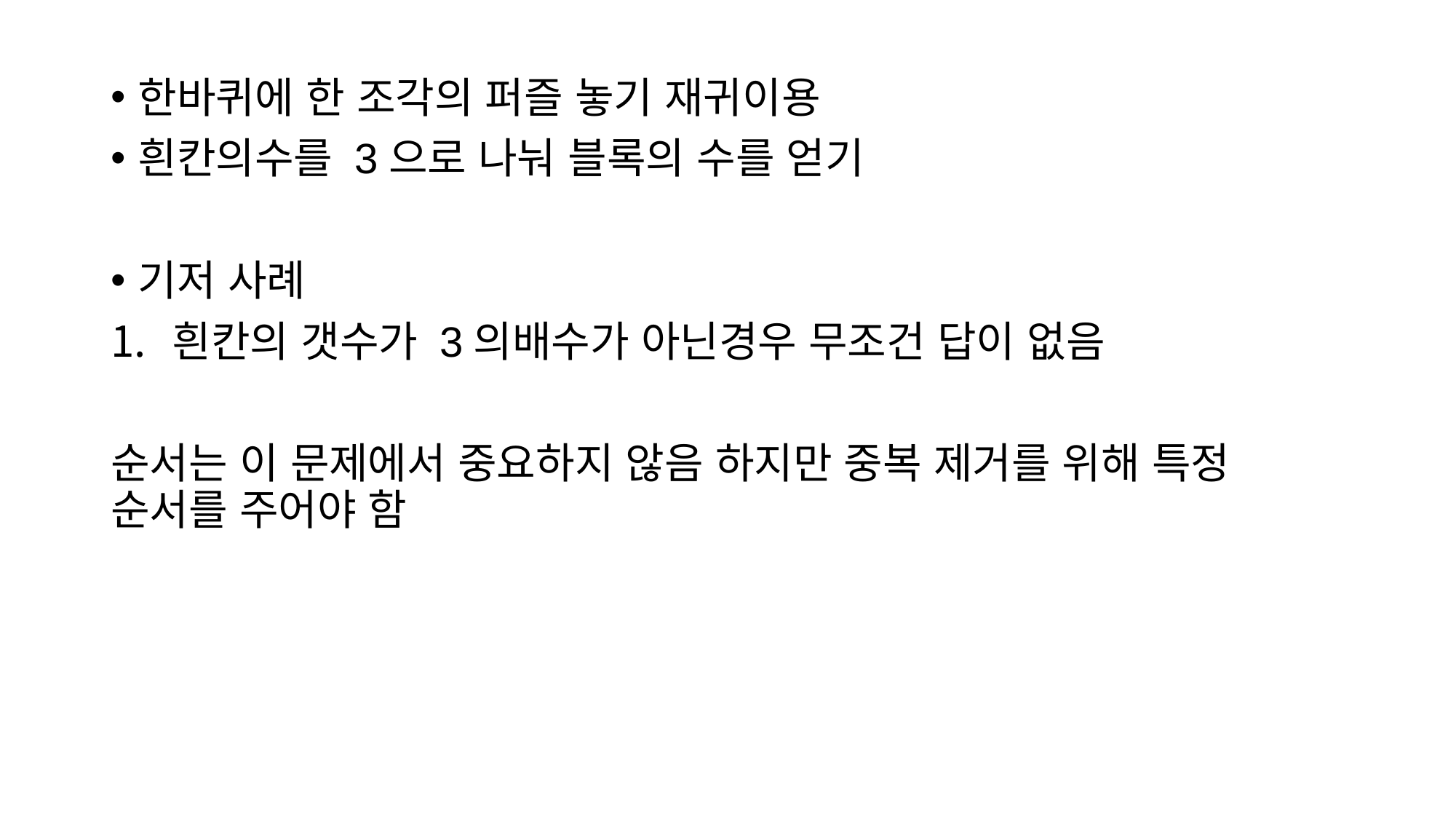

한바퀴에 한 조각의 퍼즐 놓기 재귀이용
흰칸의수를 3으로 나눠 블록의 수를 얻기

기저 사례
흰칸의 갯수가 3의배수가 아닌경우 무조건 답이 없음

순서는 이 문제에서 중요하지 않음 하지만 중복 제거를 위해 특정 순서를 주어야 함